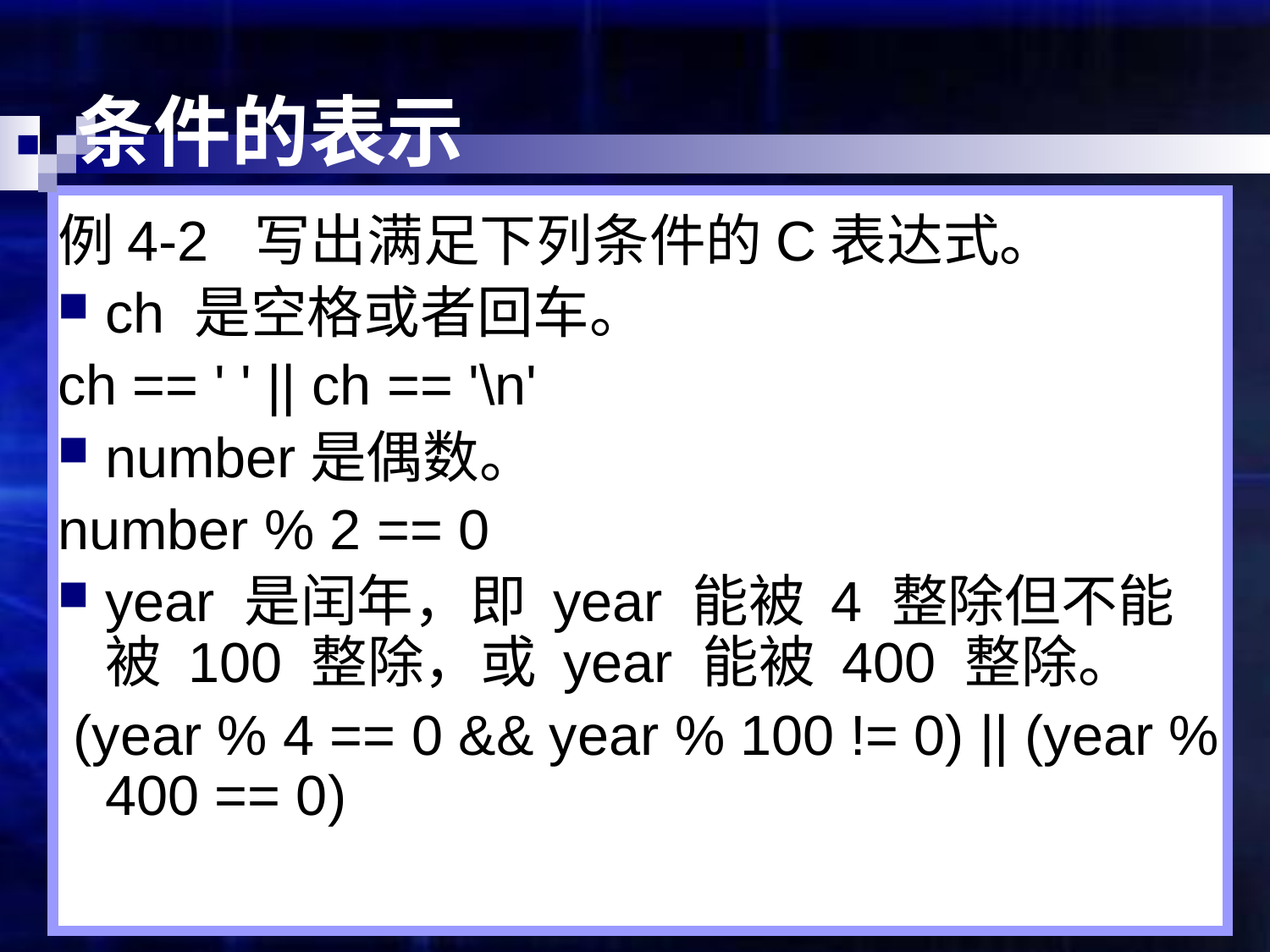

# 条件的表示
例4-2  写出满足下列条件的C表达式。
ch 是空格或者回车。
ch == ' ' || ch == '\n'
number是偶数。
number % 2 == 0
year 是闰年，即 year 能被 4 整除但不能被 100 整除，或 year 能被 400 整除。
 (year % 4 == 0 && year % 100 != 0) || (year % 400 == 0)